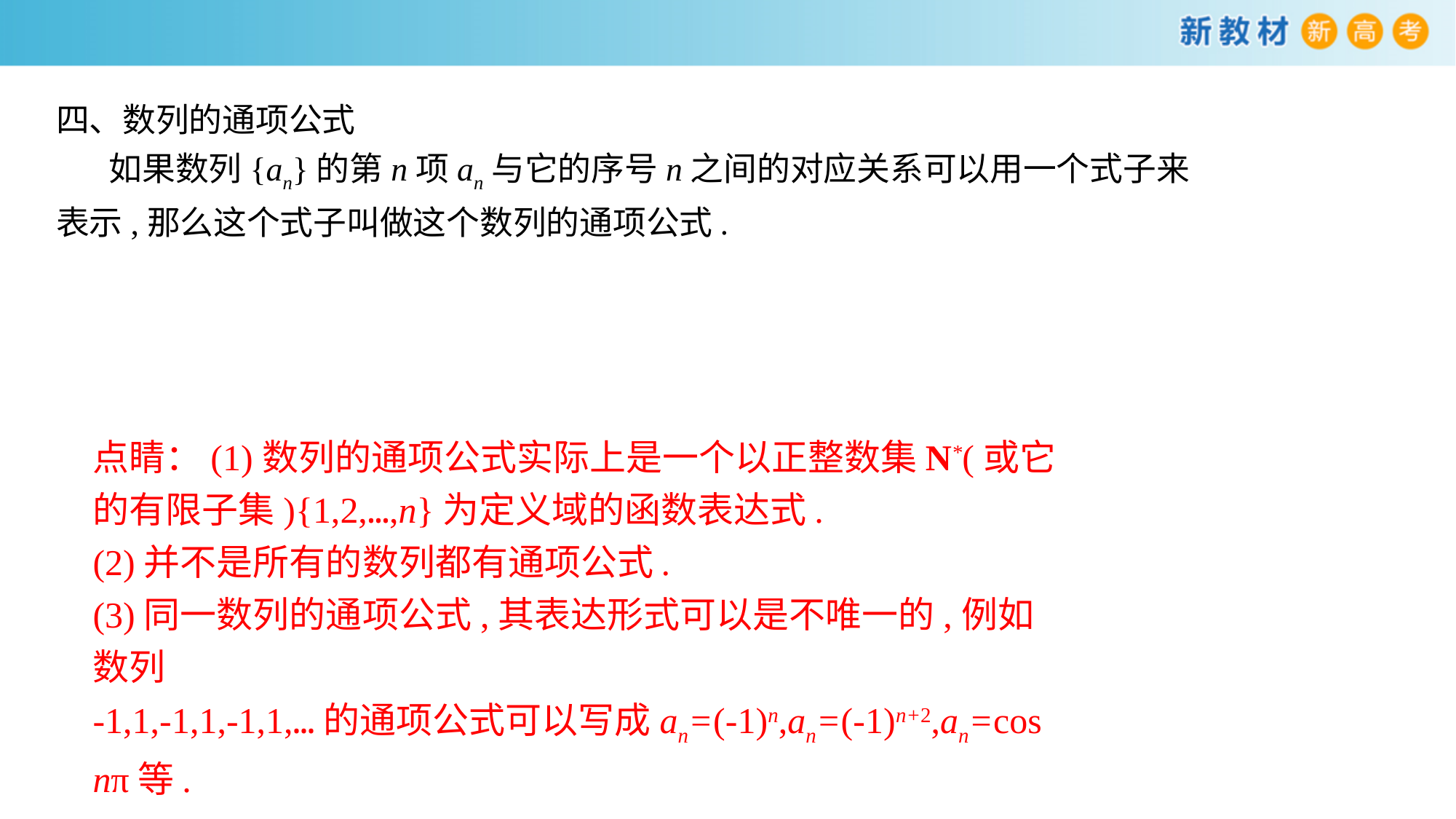

四、数列的通项公式
      如果数列{an}的第n项an与它的序号n之间的对应关系可以用一个式子来表示,那么这个式子叫做这个数列的通项公式.
点睛：(1)数列的通项公式实际上是一个以正整数集N*(或它的有限子集){1,2,…,n}为定义域的函数表达式.
(2)并不是所有的数列都有通项公式.
(3)同一数列的通项公式,其表达形式可以是不唯一的,例如数列
-1,1,-1,1,-1,1,…的通项公式可以写成an=(-1)n,an=(-1)n+2,an=cos nπ等.